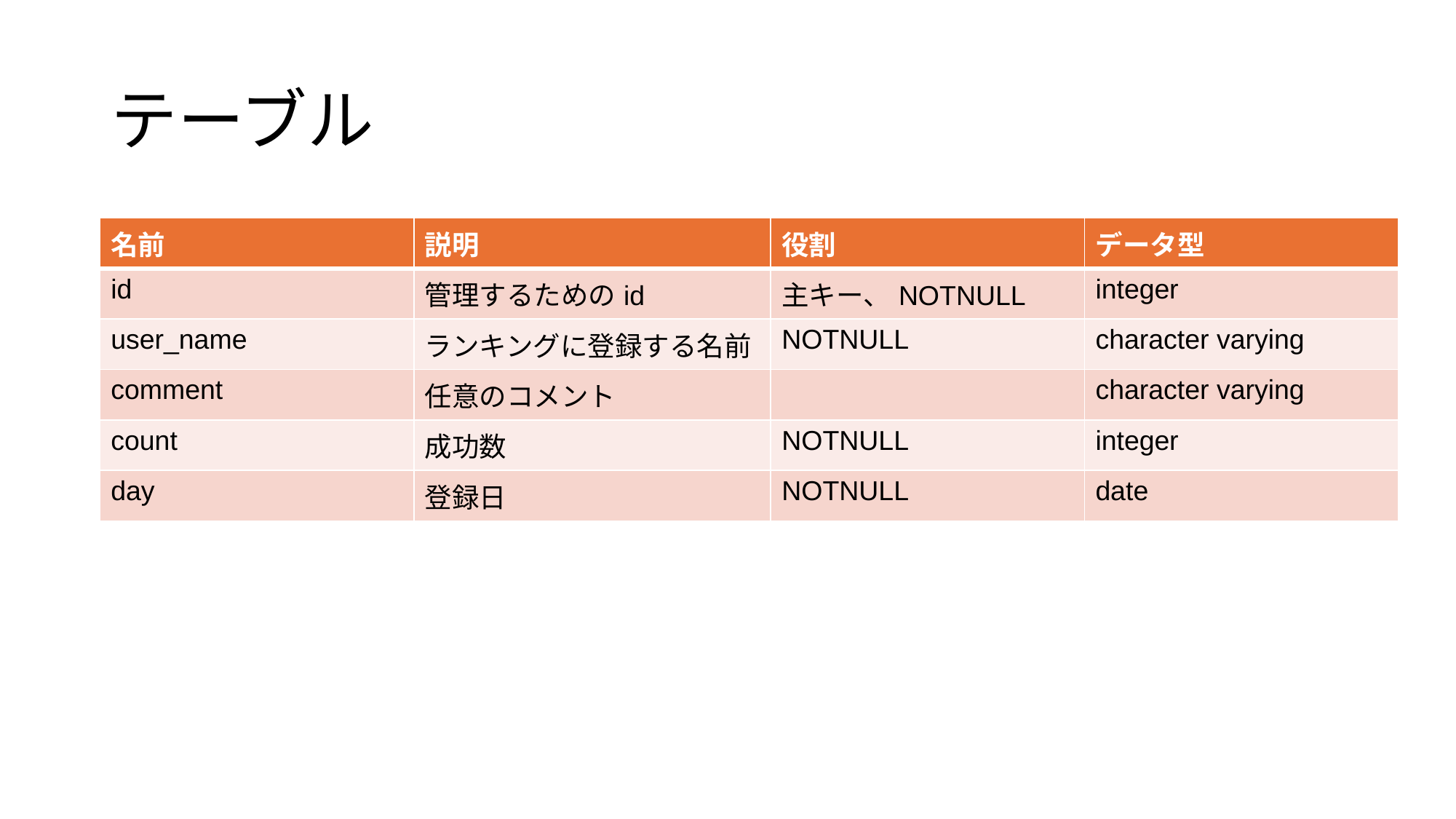

# テーブル
| 名前 | 説明 | 役割 | データ型 |
| --- | --- | --- | --- |
| id | 管理するためのid | 主キー、NOTNULL | integer |
| user\_name | ランキングに登録する名前 | NOTNULL | character varying |
| comment | 任意のコメント |  | character varying |
| count | 成功数 | NOTNULL | integer |
| day | 登録日 | NOTNULL | date |